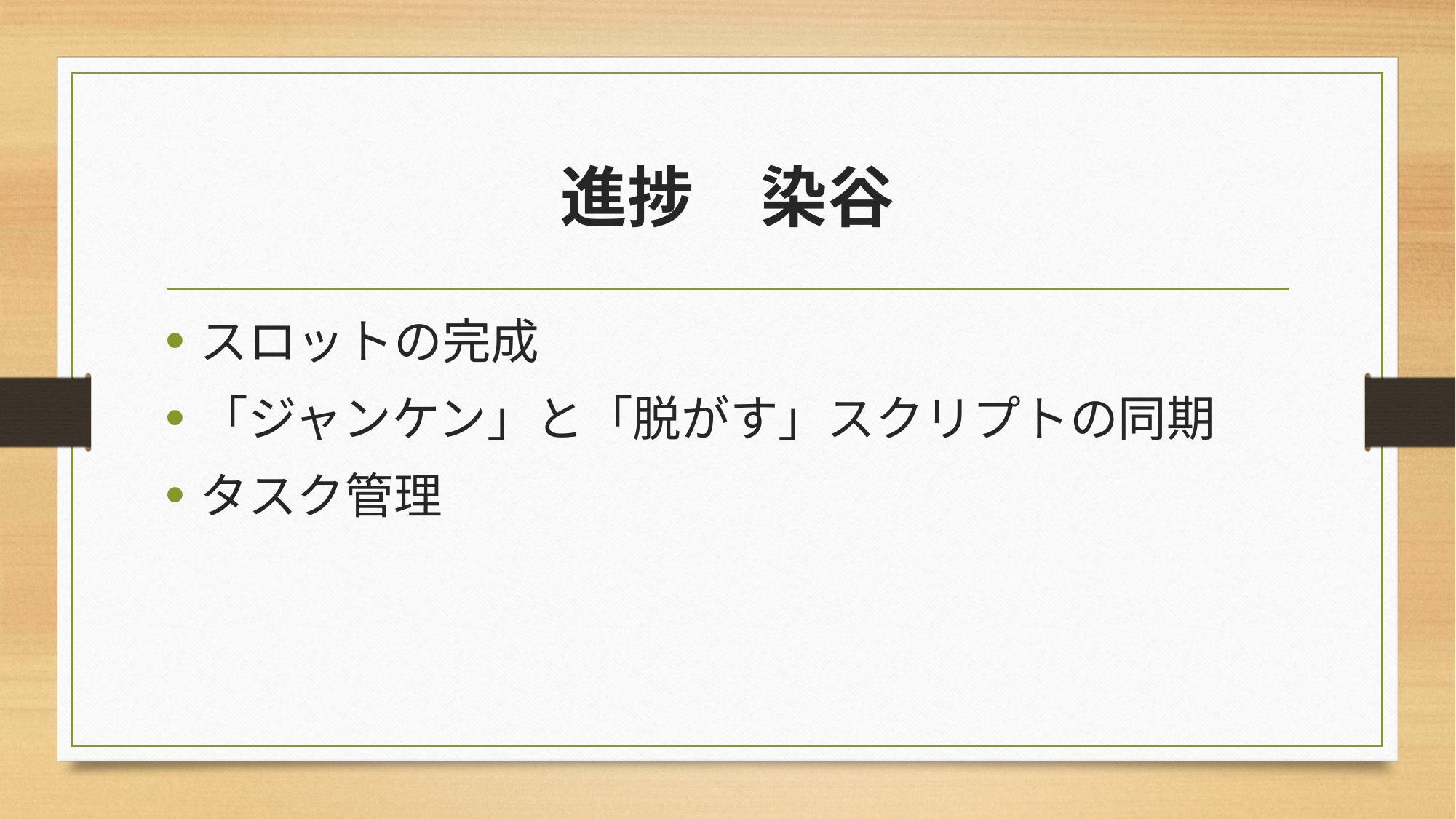

# 進捗　染谷
スロットの完成
「ジャンケン」と「脱がす」スクリプトの同期
タスク管理